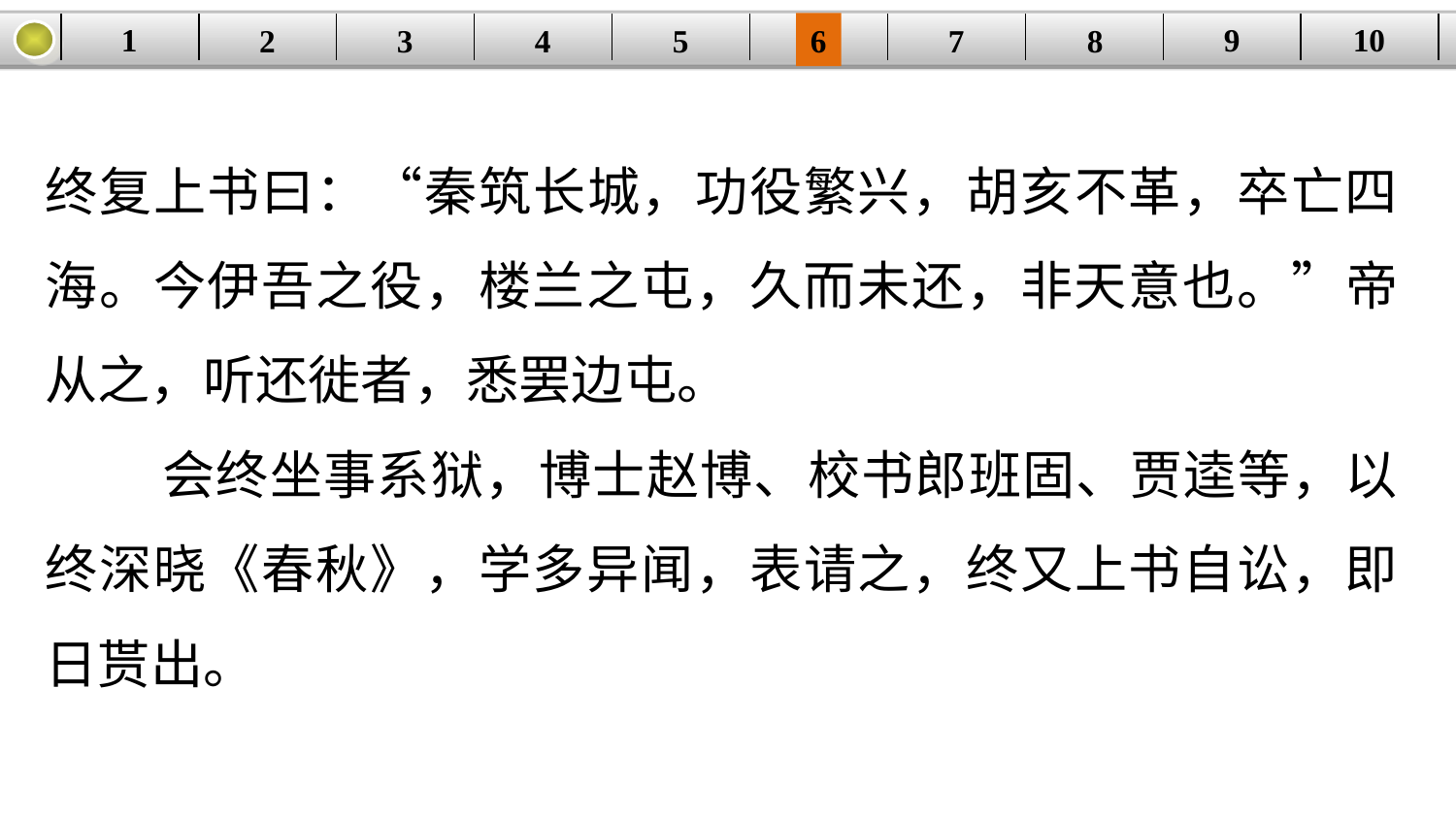

9
10
1
3
4
5
6
8
2
|  |  |  |  |  |  |  |  |  |  |
| --- | --- | --- | --- | --- | --- | --- | --- | --- | --- |
7

终复上书曰：“秦筑长城，功役繁兴，胡亥不革，卒亡四海。今伊吾之役，楼兰之屯，久而未还，非天意也。”帝从之，听还徙者，悉罢边屯。
        会终坐事系狱，博士赵博、校书郎班固、贾逵等，以终深晓《春秋》，学多异闻，表请之，终又上书自讼，即日贳出。